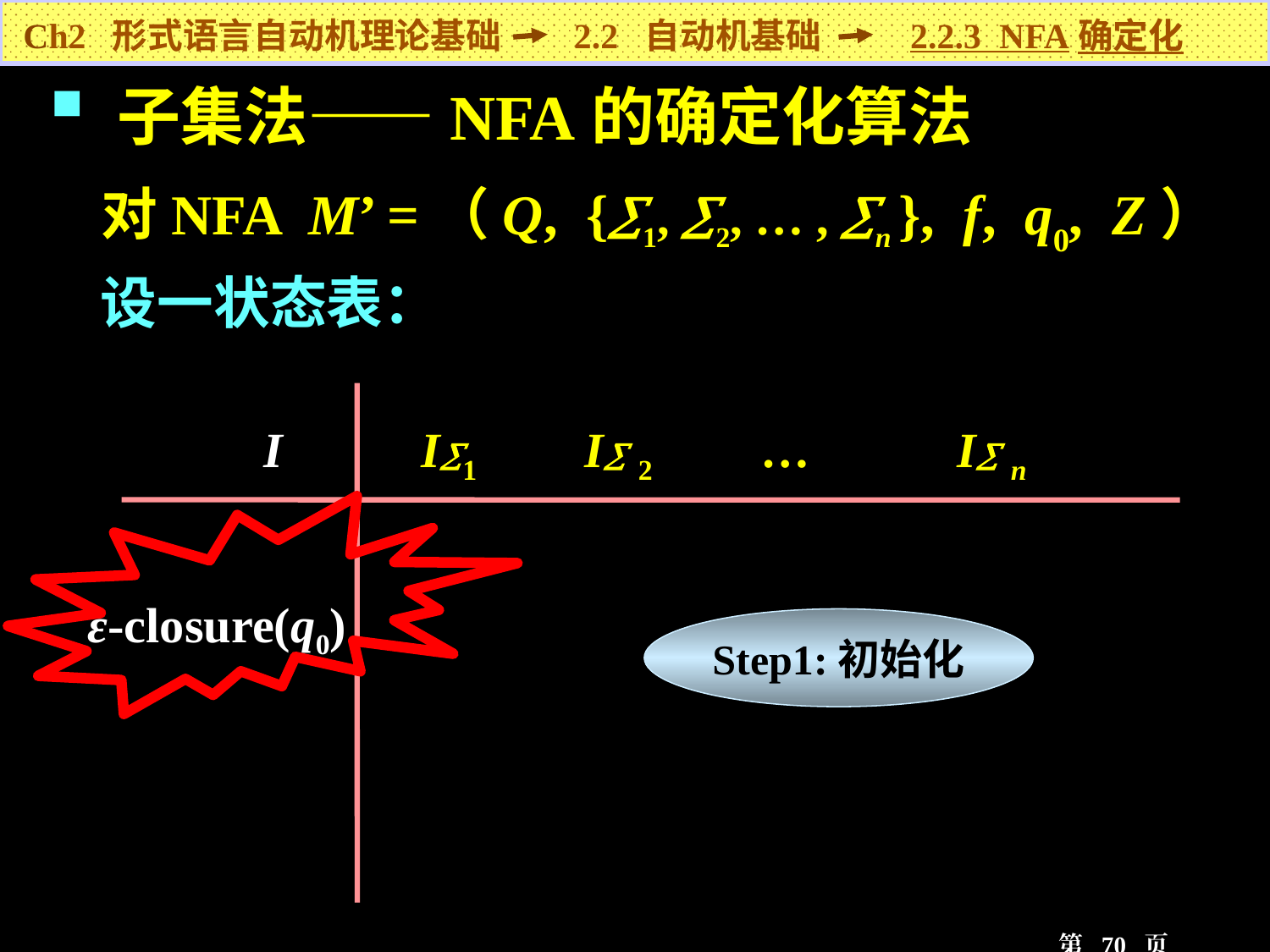

Ch2  形式语言自动机理论基础        2.2  自动机基础          2.2.3  NFA确定化

 子集法——NFA的确定化算法
  对NFA  M’ =（Q,  {∑1, ∑2, … , ∑n },  f,  q0,  Z）
  设一状态表：

I
       I∑1               I∑ 2               …            I∑ n

  ε-closure(q0)

Step1:初始化